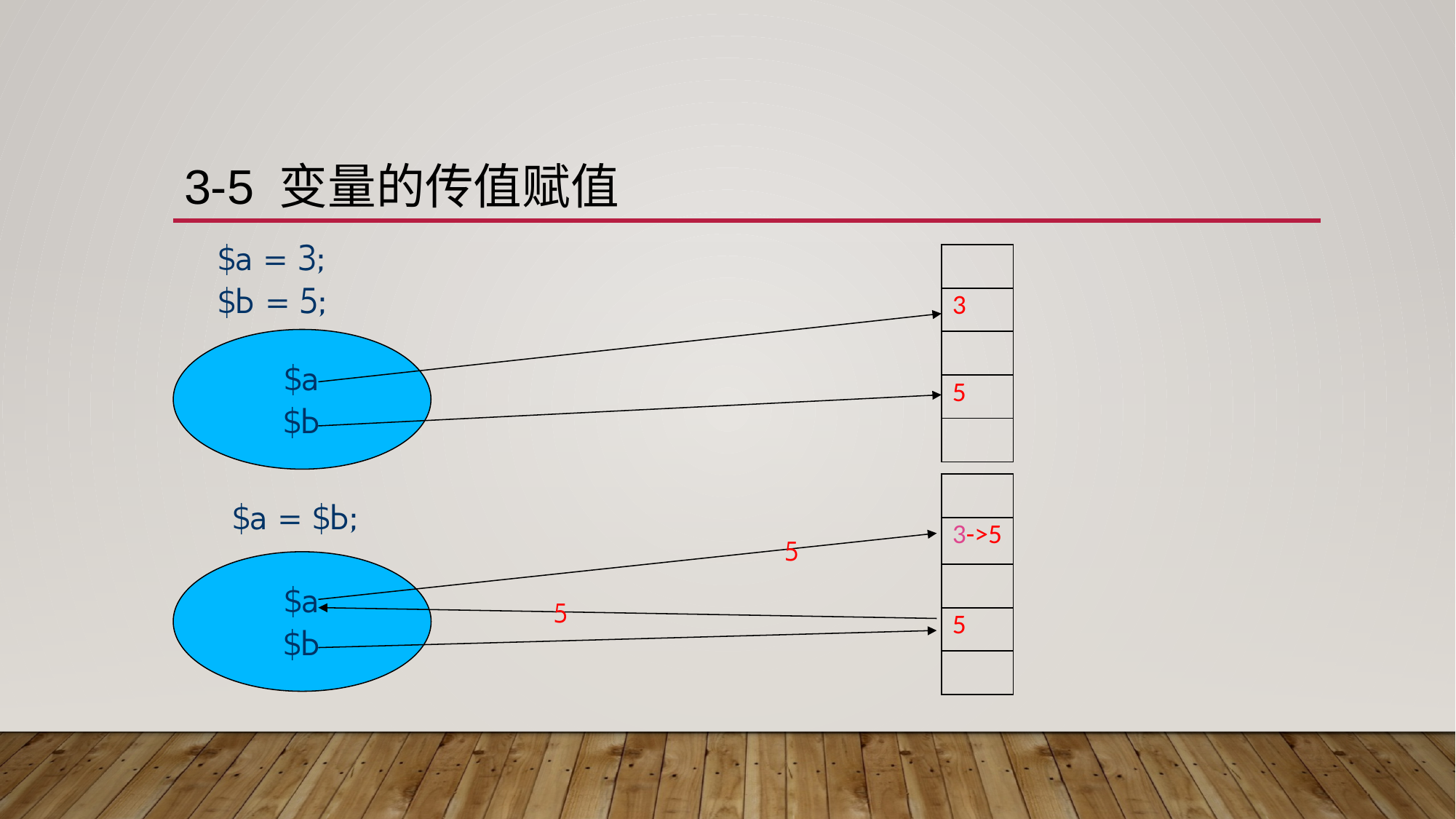

# 3-5 变量的传值赋值
$a = 3;
$b = 5;
|  |
| --- |
| 3 |
|  |
| 5 |
|  |

$a
$b

|  |
| --- |
| 3->5 |
|  |
| 5 |
|  |
$a = $b;
5

$a
$b
5